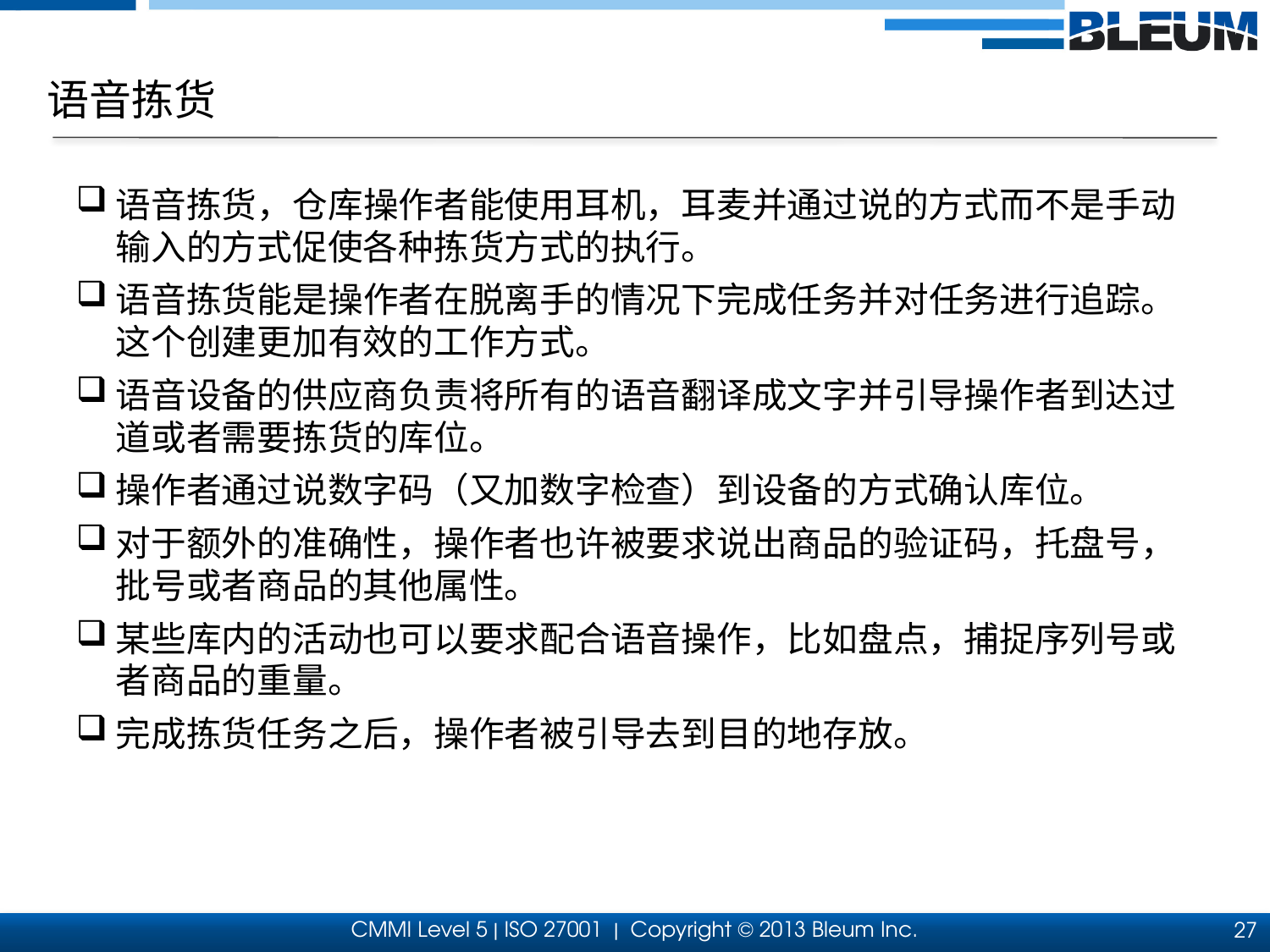

语音拣货
语音拣货，仓库操作者能使用耳机，耳麦并通过说的方式而不是手动输入的方式促使各种拣货方式的执行。
语音拣货能是操作者在脱离手的情况下完成任务并对任务进行追踪。这个创建更加有效的工作方式。
语音设备的供应商负责将所有的语音翻译成文字并引导操作者到达过道或者需要拣货的库位。
操作者通过说数字码（又加数字检查）到设备的方式确认库位。
对于额外的准确性，操作者也许被要求说出商品的验证码，托盘号，批号或者商品的其他属性。
某些库内的活动也可以要求配合语音操作，比如盘点，捕捉序列号或者商品的重量。
完成拣货任务之后，操作者被引导去到目的地存放。

27